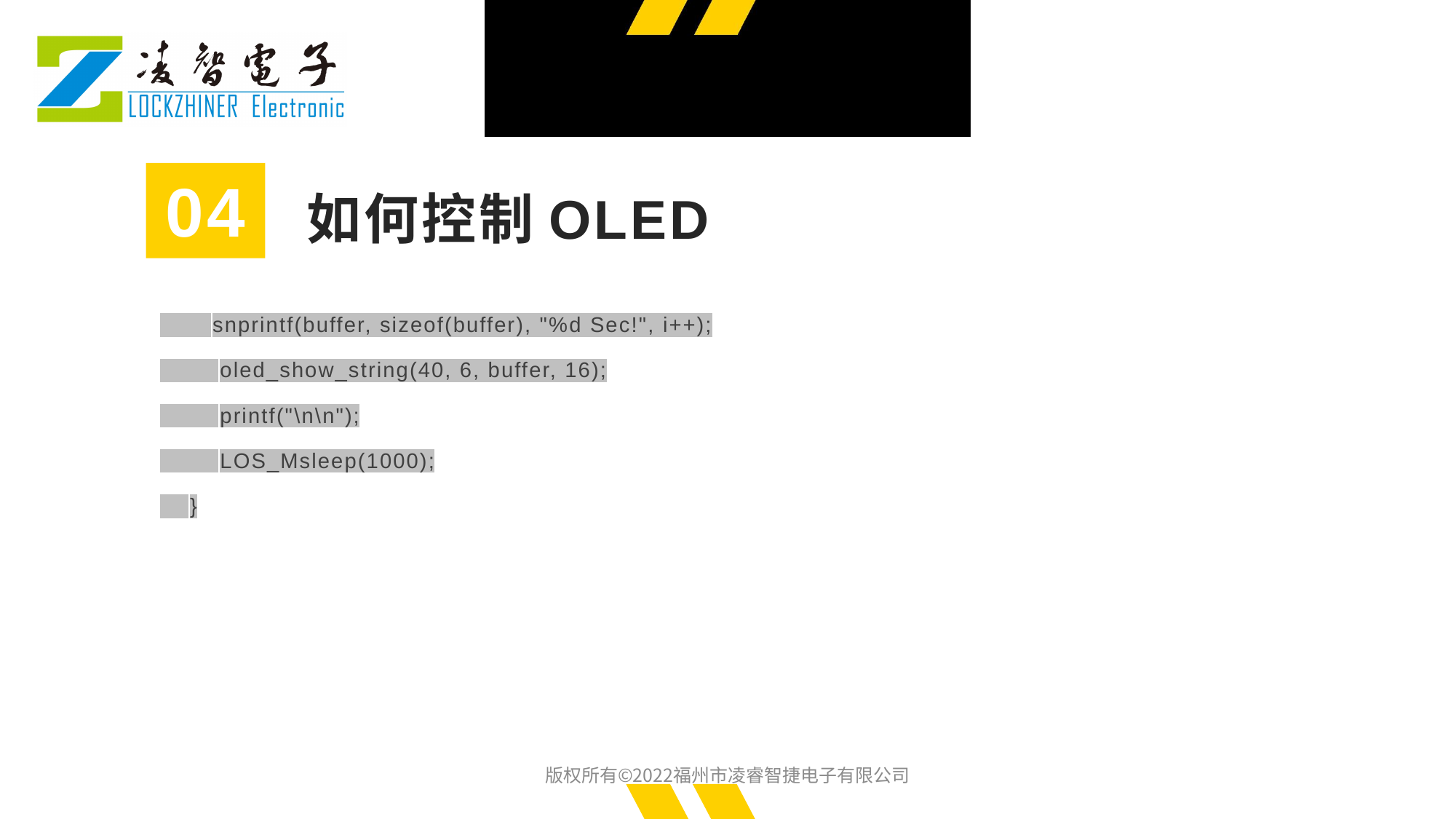

04
如何控制OLED
       snprintf(buffer, sizeof(buffer), "%d Sec!", i++);
        oled_show_string(40, 6, buffer, 16);
        printf("\n\n");
        LOS_Msleep(1000);
    }
版权所有©2022福州市凌睿智捷电子有限公司
16